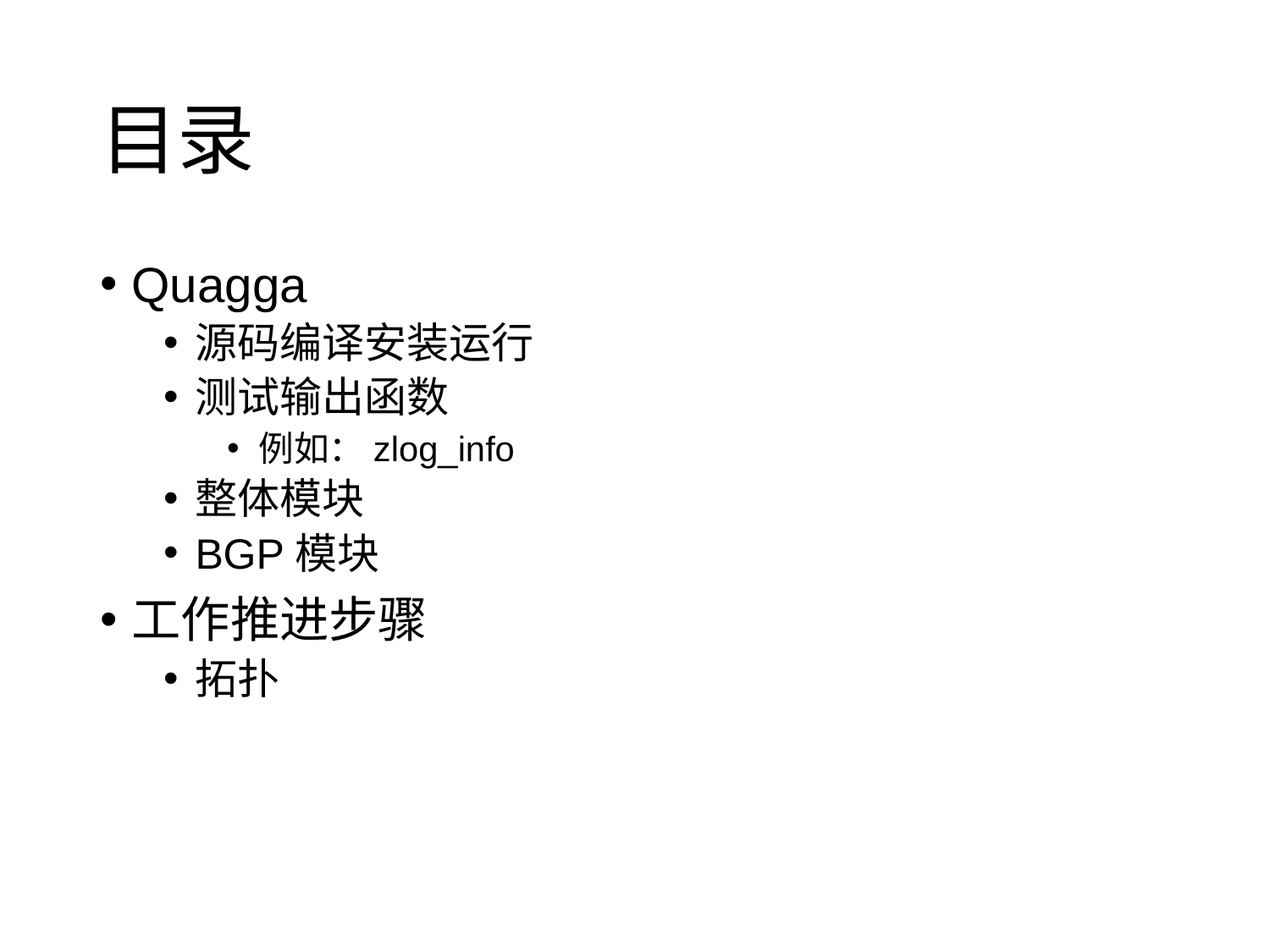

# 目录
Quagga
源码编译安装运行
测试输出函数
例如：zlog_info
整体模块
BGP模块
工作推进步骤
拓扑